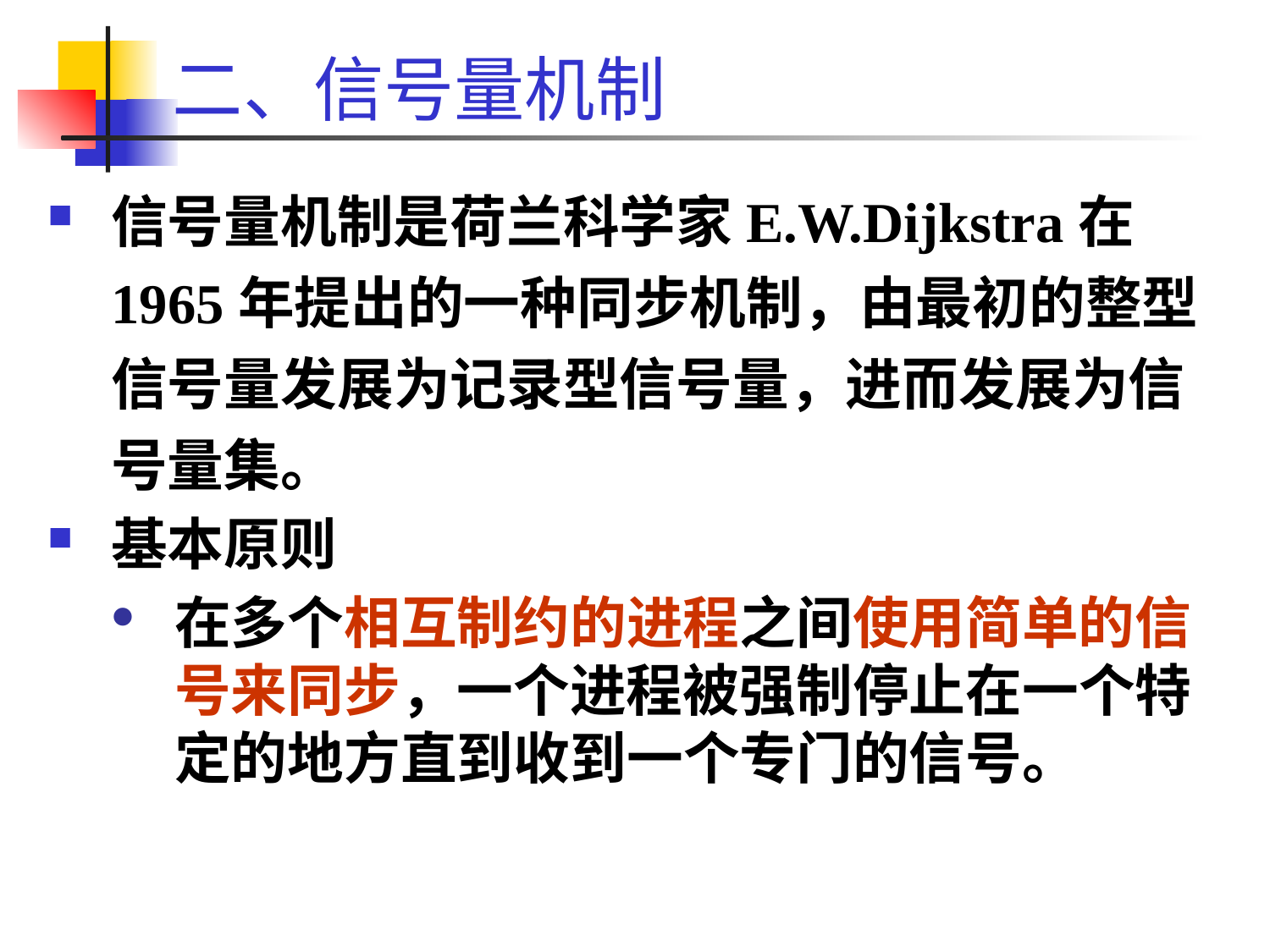

# 二、信号量机制
信号量机制是荷兰科学家E.W.Dijkstra在1965年提出的一种同步机制，由最初的整型信号量发展为记录型信号量，进而发展为信号量集。
基本原则
在多个相互制约的进程之间使用简单的信号来同步，一个进程被强制停止在一个特定的地方直到收到一个专门的信号。